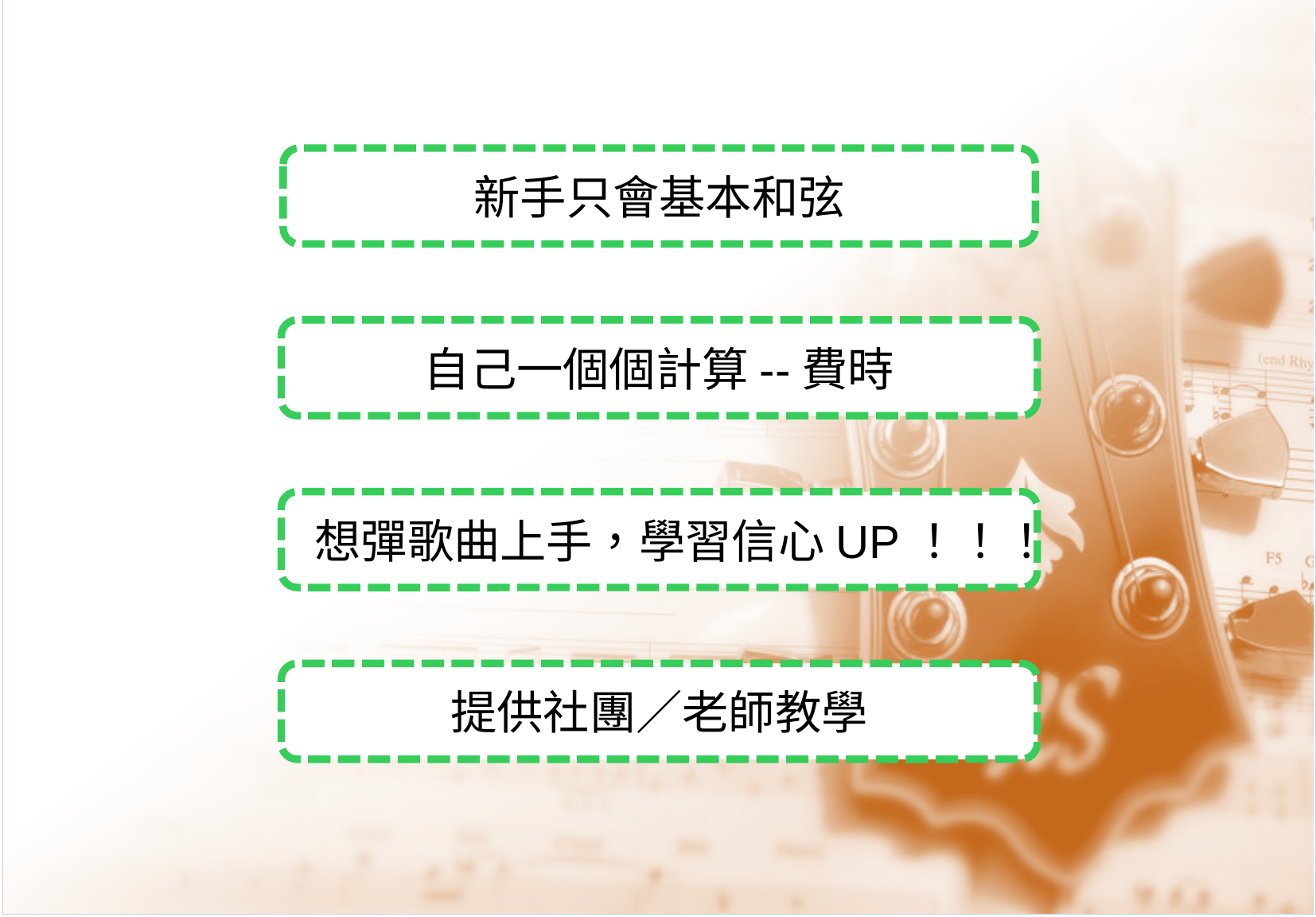

新手只會基本和弦
自己一個個計算--費時
想彈歌曲上手，學習信心UP！！！
提供社團／老師教學